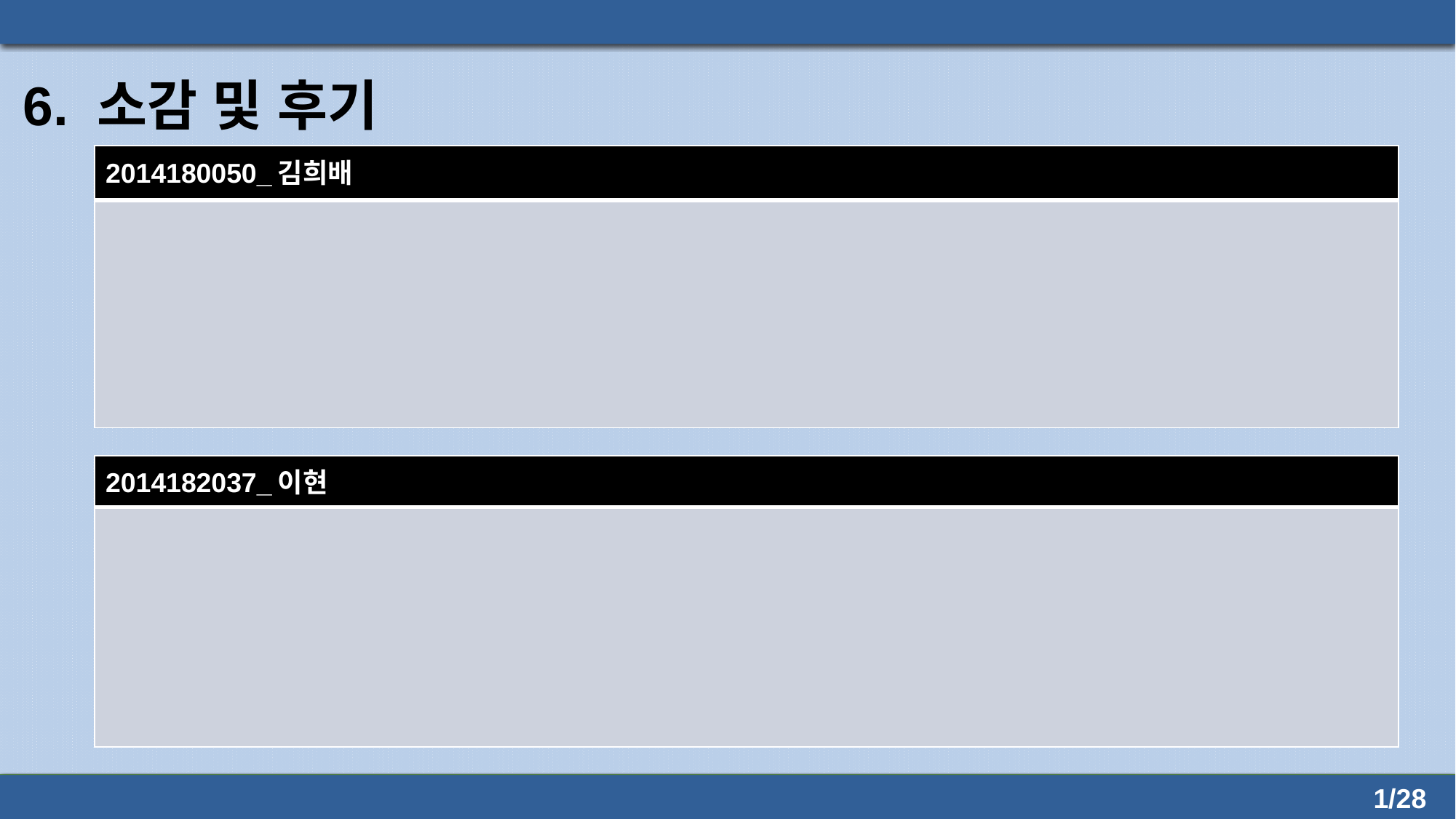

6. 소감 및 후기
| 2014180050\_김희배 |
| --- |
|  |
| 2014182037\_이현 |
| --- |
|  |

 1/28